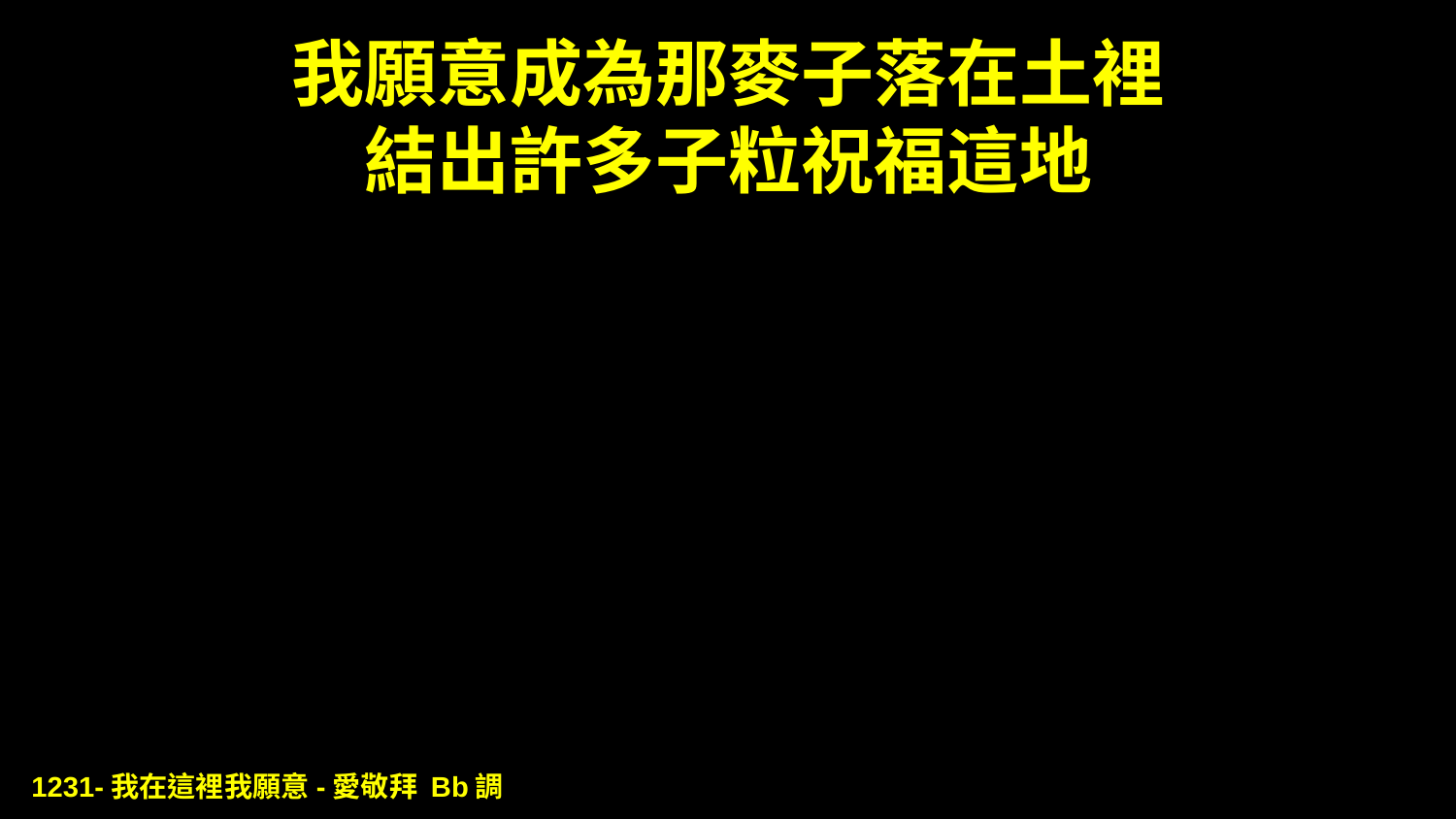

# 我願意成為那麥子落在土裡 結出許多子粒祝福這地
1231-我在這裡我願意-愛敬拜 Bb調